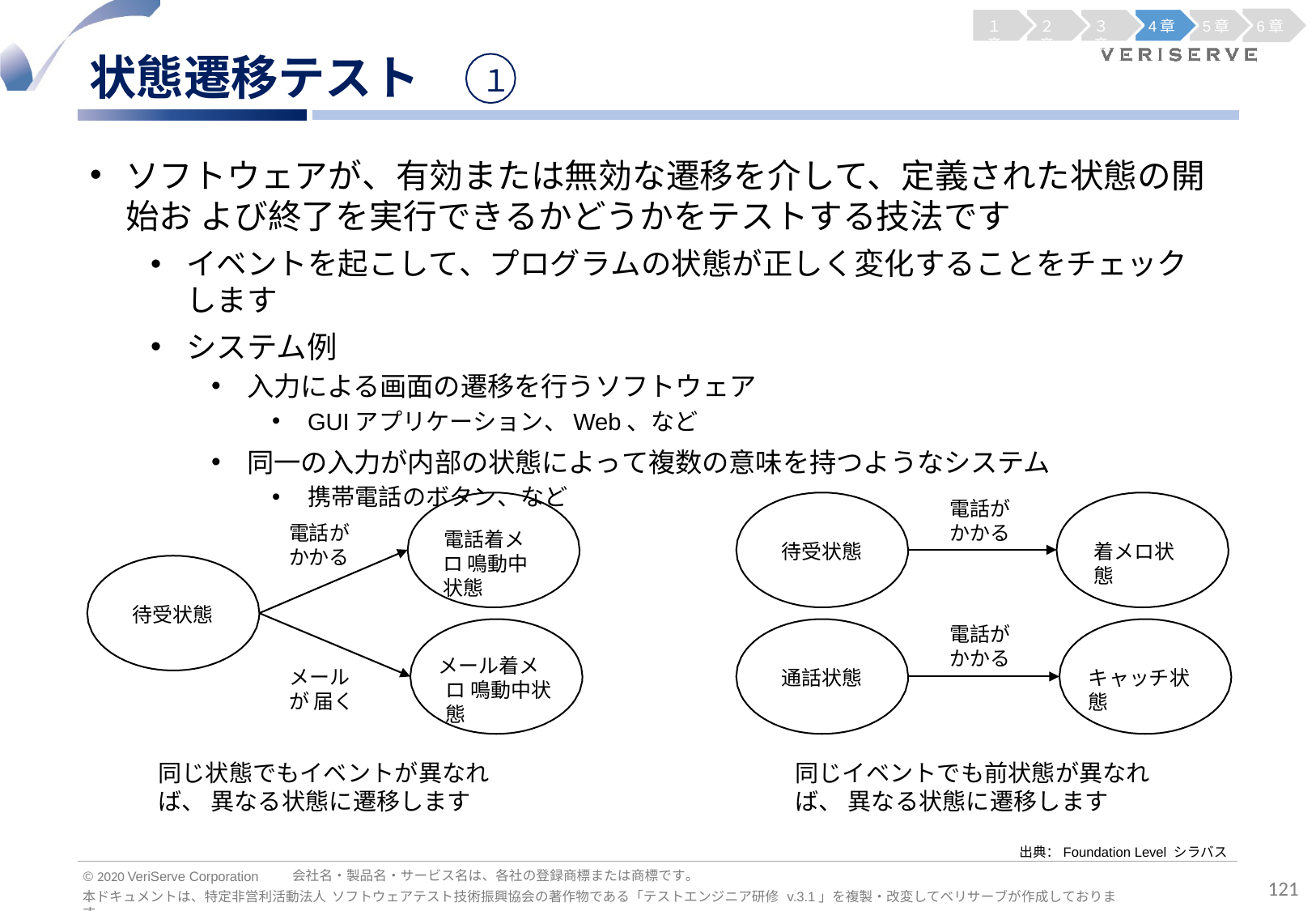

１章
２章
３章
4章
5章
6章
状態遷移テスト

１
ソフトウェアが、有効または無効な遷移を介して、定義された状態の開始お よび終了を実行できるかどうかをテストする技法です
イベントを起こして、プログラムの状態が正しく変化することをチェックします
システム例
入力による画面の遷移を行うソフトウェア
GUIアプリケーション、Web、など
同一の入力が内部の状態によって複数の意味を持つようなシステム
携帯電話のボタン、など

電話が かかる
電話が かかる
電話着メロ 鳴動中状態
待受状態
着メロ状態

待受状態

電話が かかる
メール着メロ 鳴動中状態
メールが 届く
通話状態
キャッチ状態

同じ状態でもイベントが異なれば、 異なる状態に遷移します
同じイベントでも前状態が異なれば、 異なる状態に遷移します
出典：Foundation Level シラバス
会社名・製品名・サービス名は、各社の登録商標または商標です。
© 2020 VeriServe Corporation
121
本ドキュメントは、特定非営利活動法人 ソフトウェアテスト技術振興協会の著作物である「テストエンジニア研修 v.3.1」を複製・改変してベリサーブが作成しております。